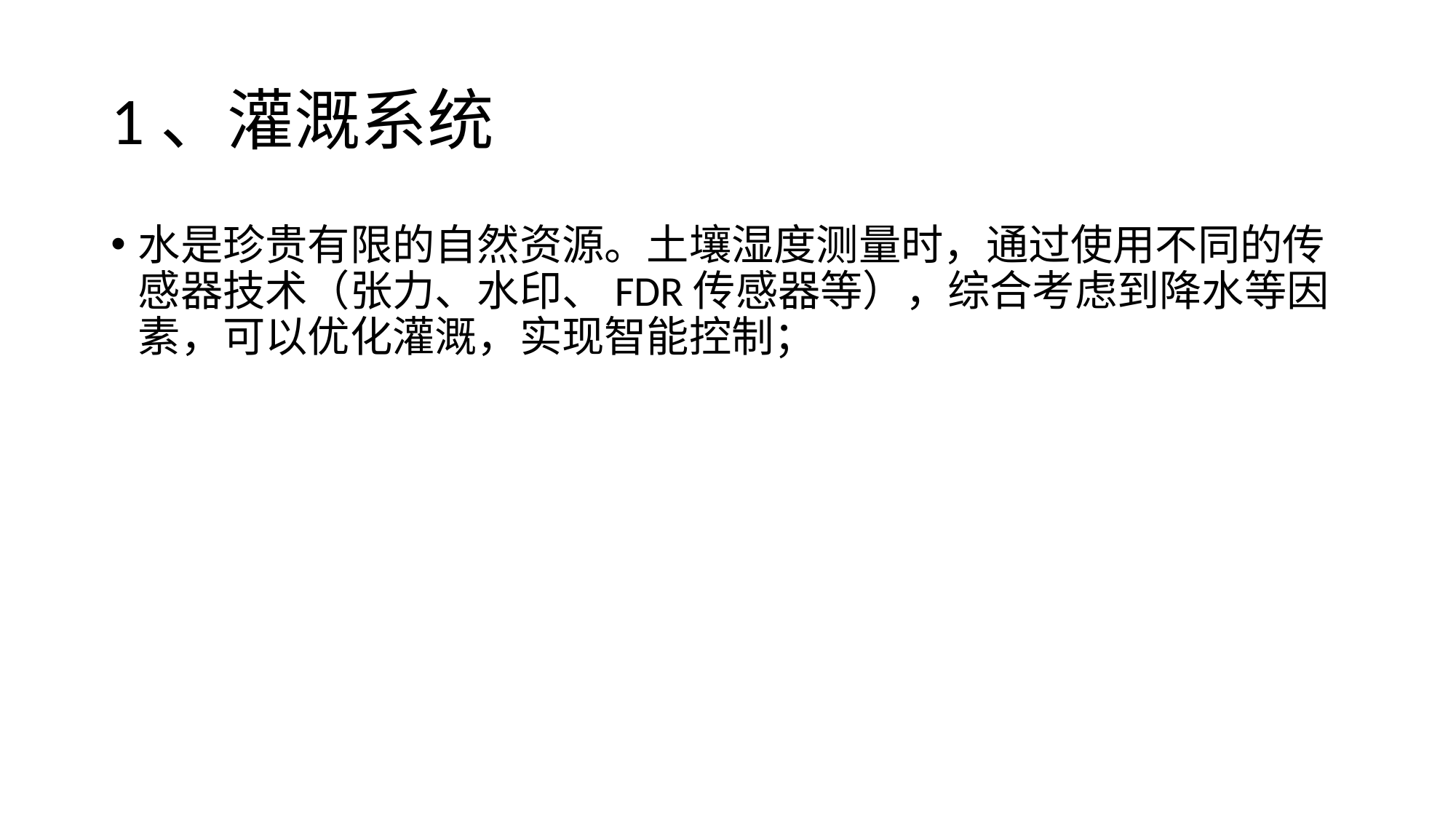

# 1、灌溉系统
水是珍贵有限的自然资源。土壤湿度测量时，通过使用不同的传感器技术（张力、水印、FDR传感器等），综合考虑到降水等因素，可以优化灌溉，实现智能控制；